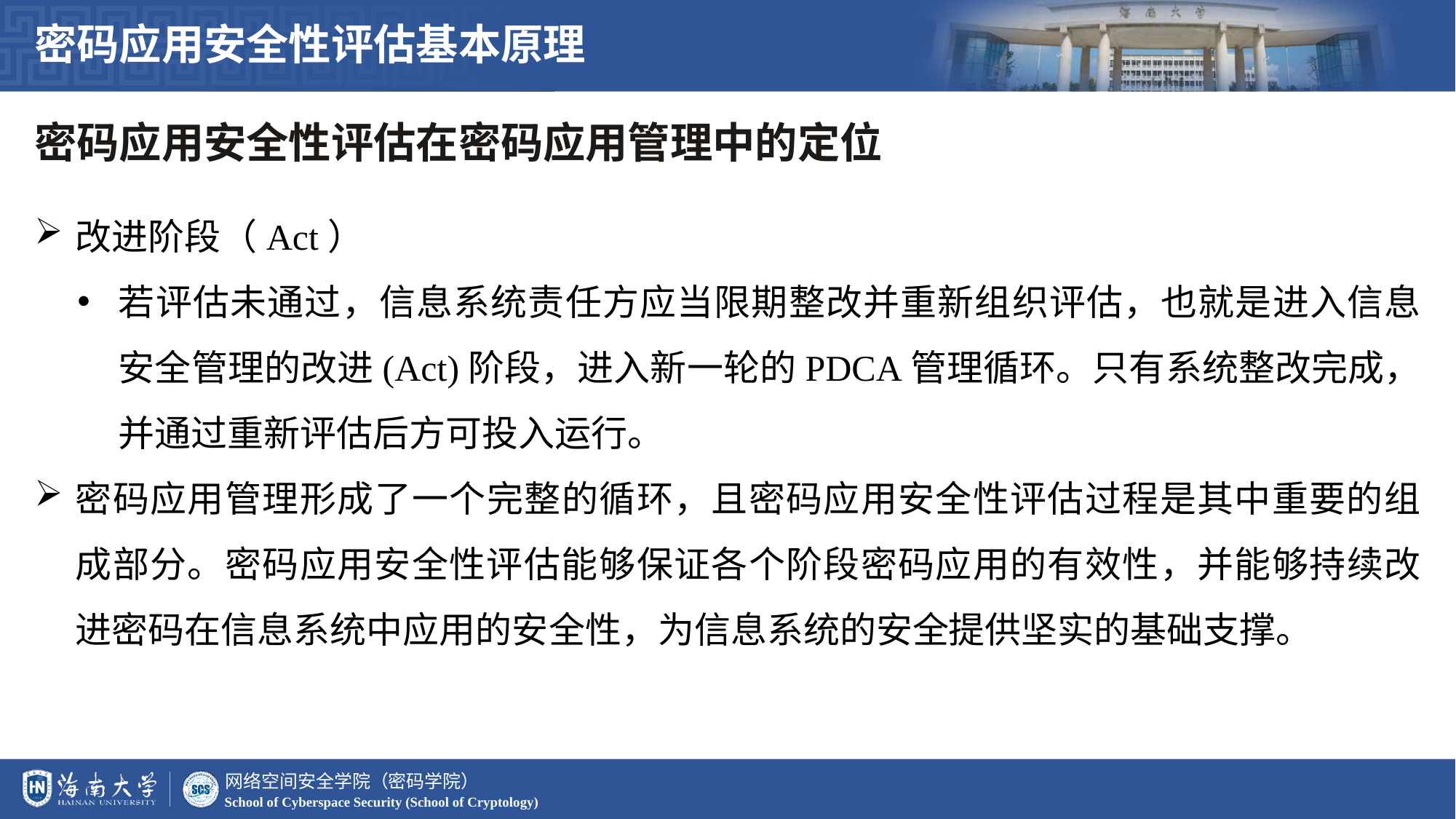

密码应用安全性评估基本原理
密码应用安全性评估在密码应用管理中的定位
改进阶段（Act）
若评估未通过，信息系统责任方应当限期整改并重新组织评估，也就是进入信息安全管理的改进(Act)阶段，进入新一轮的PDCA管理循环。只有系统整改完成，并通过重新评估后方可投入运行。
密码应用管理形成了一个完整的循环，且密码应用安全性评估过程是其中重要的组成部分。密码应用安全性评估能够保证各个阶段密码应用的有效性，并能够持续改进密码在信息系统中应用的安全性，为信息系统的安全提供坚实的基础支撑。
35